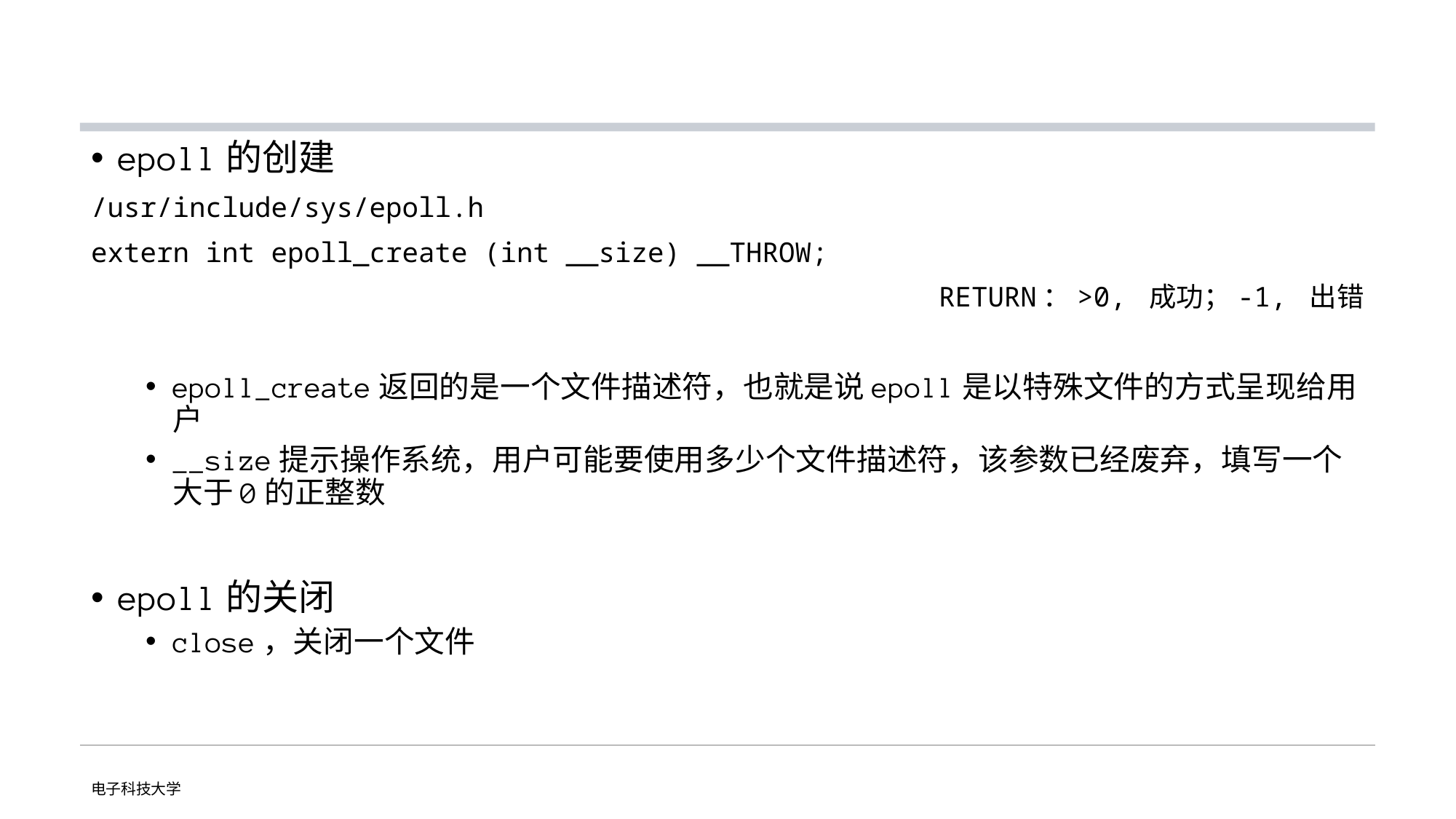

#
epoll的创建
/usr/include/sys/epoll.h
extern int epoll_create (int __size) __THROW;
RETURN：>0, 成功；-1, 出错

epoll_create返回的是一个文件描述符，也就是说epoll是以特殊文件的方式呈现给用户
__size提示操作系统，用户可能要使用多少个文件描述符，该参数已经废弃，填写一个大于0的正整数

epoll的关闭
close，关闭一个文件

电子科技大学